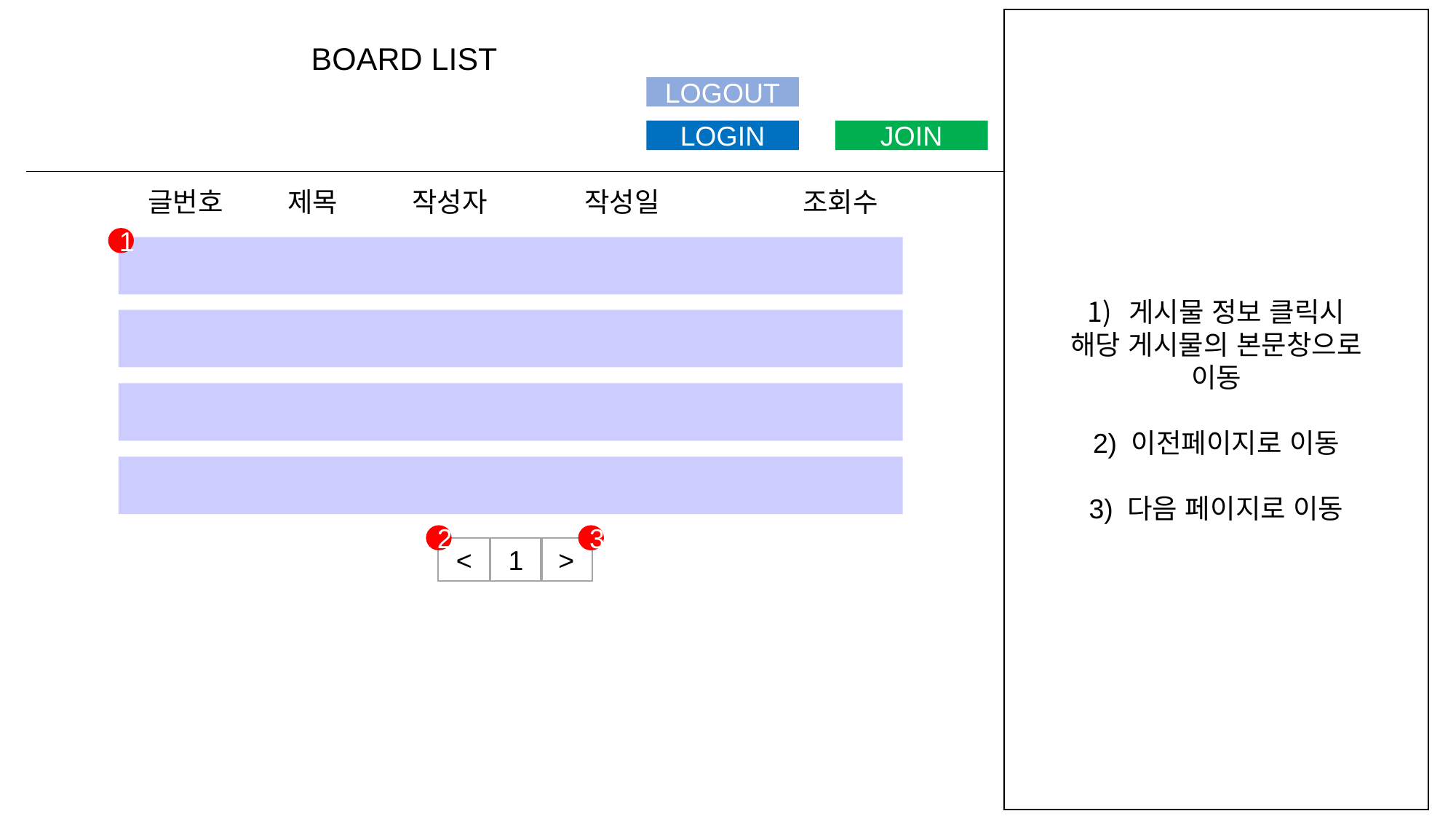

게시물 정보 클릭시
해당 게시물의 본문창으로
이동

2) 이전페이지로 이동

3) 다음 페이지로 이동
BOARD LIST
LOGOUT
JOIN
LOGIN
글번호	    제목	      작성자	작성일		조회수
1

3
2
<
1
>